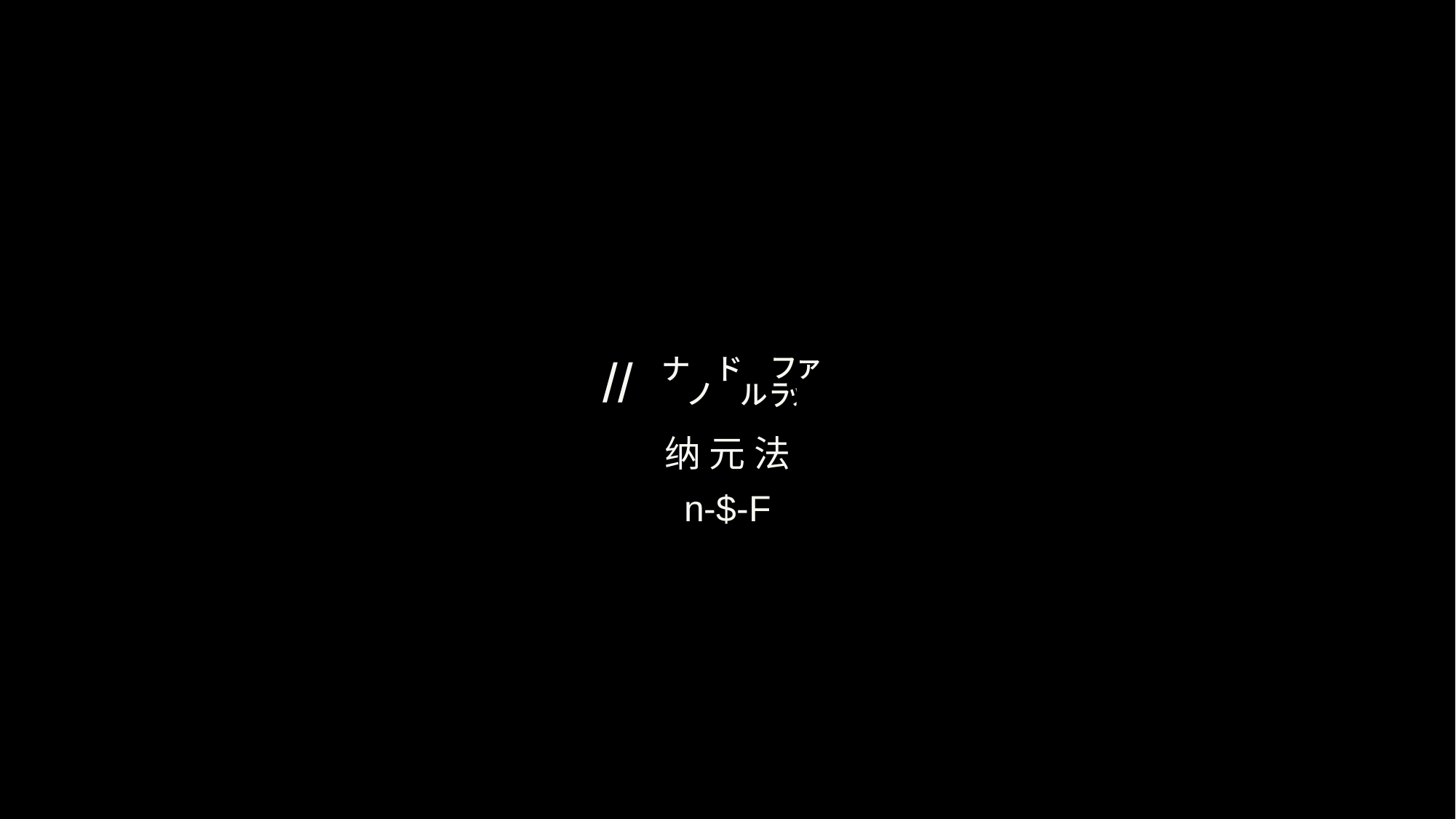

# // ㌨㌦㌲

纳 元 法
n-$-F